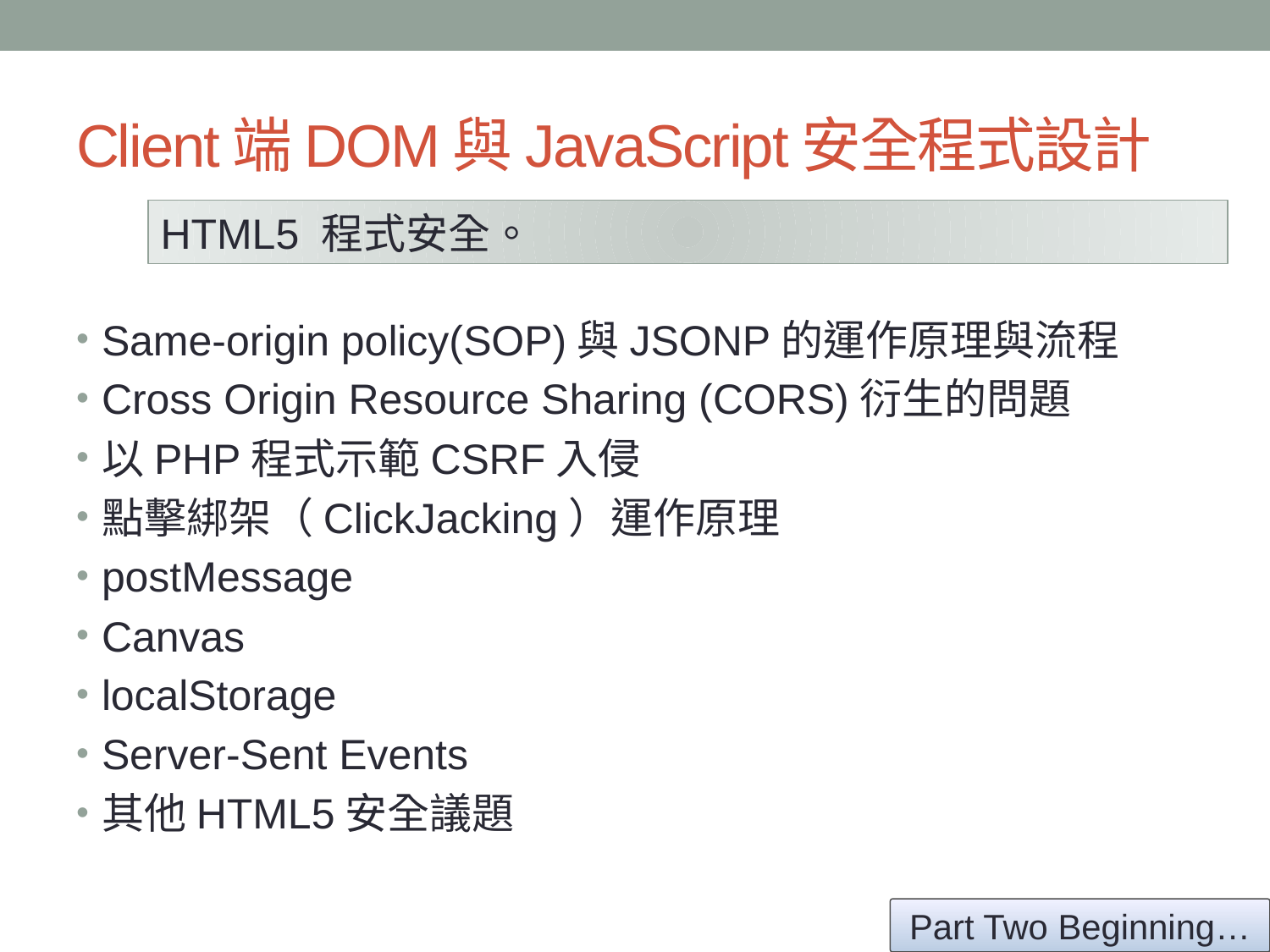

# Client端DOM與JavaScript安全程式設計
HTML5 程式安全。
Same-origin policy(SOP)與JSONP的運作原理與流程
Cross Origin Resource Sharing (CORS)衍生的問題
以PHP程式示範CSRF入侵
點擊綁架（ClickJacking）運作原理
postMessage
Canvas
localStorage
Server-Sent Events
其他HTML5安全議題
Part Two Beginning…